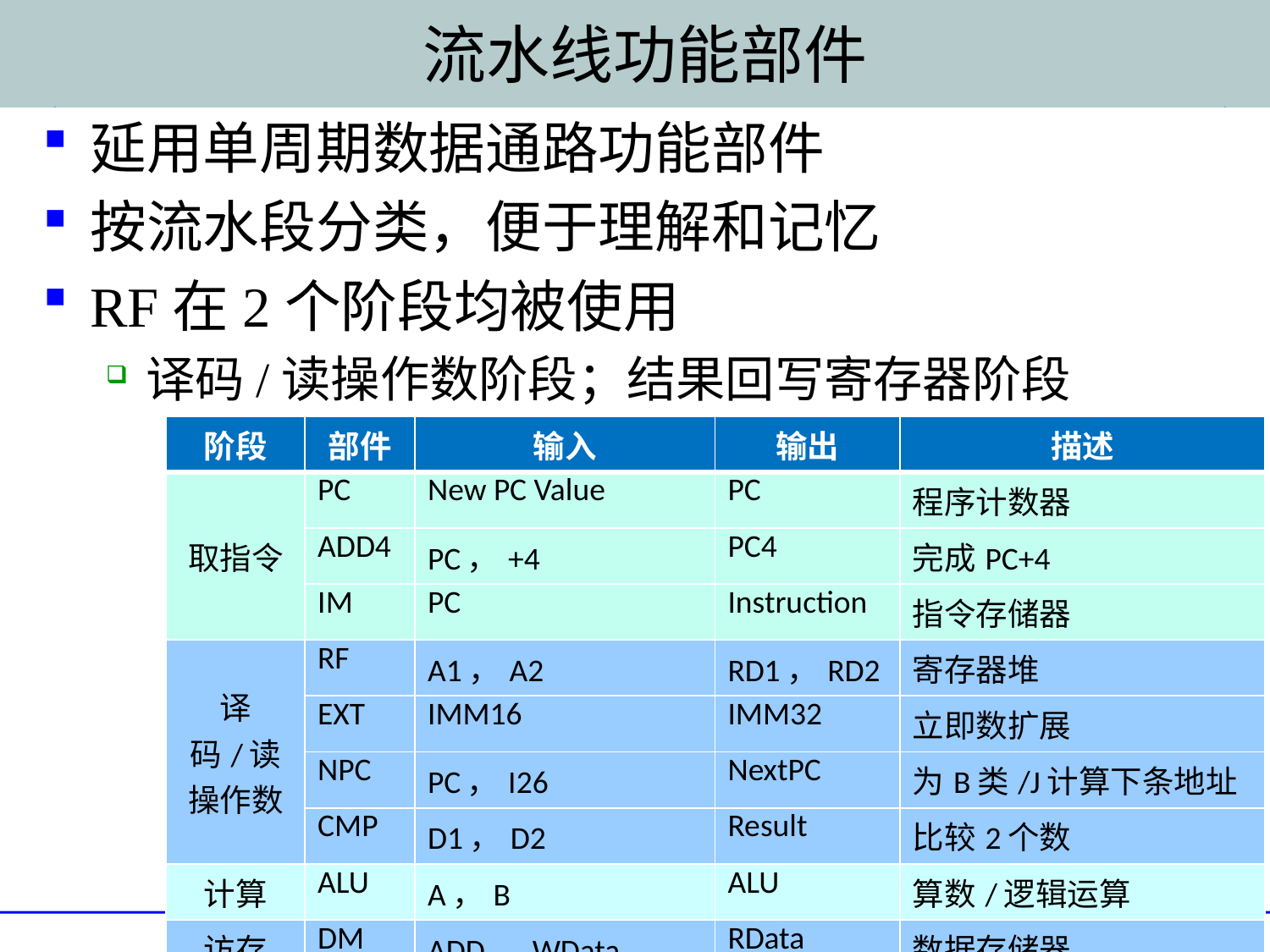

# 流水线功能部件
延用单周期数据通路功能部件
按流水段分类，便于理解和记忆
RF在2个阶段均被使用
译码/读操作数阶段；结果回写寄存器阶段
| 阶段 | 部件 | 输入 | 输出 | 描述 |
| --- | --- | --- | --- | --- |
| 取指令 | PC | New PC Value | PC | 程序计数器 |
|  | ADD4 | PC，+4 | PC4 | 完成PC+4 |
|  | IM | PC | Instruction | 指令存储器 |
| 译码/读操作数 | RF | A1，A2 | RD1，RD2 | 寄存器堆 |
|  | EXT | IMM16 | IMM32 | 立即数扩展 |
|  | NPC | PC，I26 | NextPC | 为B类/J计算下条地址 |
|  | CMP | D1，D2 | Result | 比较2个数 |
| 计算 | ALU | A，B | ALU | 算数/逻辑运算 |
| 访存 | DM | ADD，WData | RData | 数据存储器 |
| 回写 | RF | A3，WD |  |  |